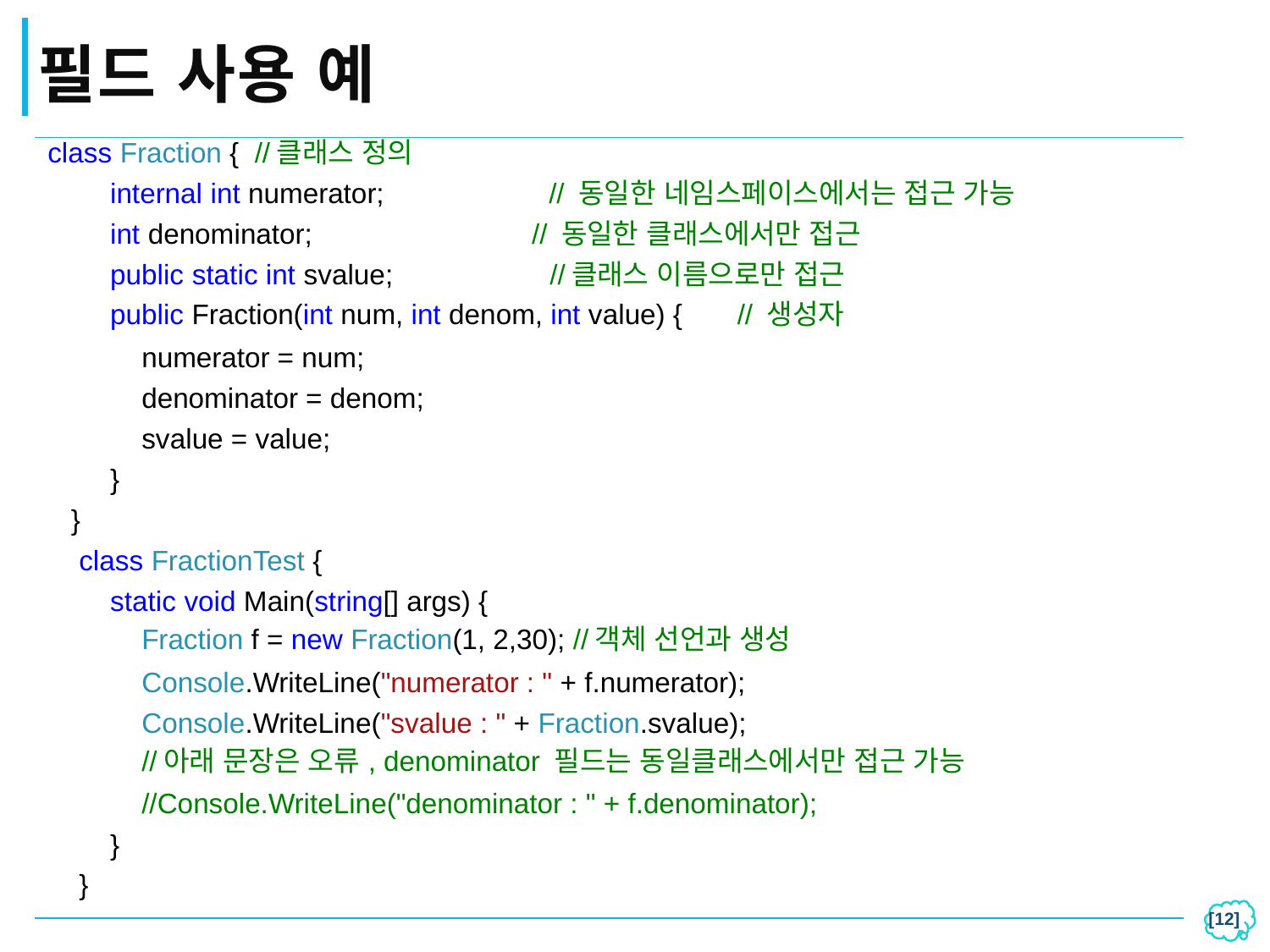

# 필드 사용 예
| class Fraction { //클래스 정의 internal int numerator; // 동일한 네임스페이스에서는 접근 가능 int denominator; // 동일한 클래스에서만 접근 public static int svalue; //클래스 이름으로만 접근 public Fraction(int num, int denom, int value) { // 생성자 numerator = num; denominator = denom; svalue = value; } } class FractionTest { static void Main(string[] args) { Fraction f = new Fraction(1, 2,30); //객체 선언과 생성 Console.WriteLine("numerator : " + f.numerator); Console.WriteLine("svalue : " + Fraction.svalue); //아래 문장은 오류, denominator 필드는 동일클래스에서만 접근 가능 //Console.WriteLine("denominator : " + f.denominator); } } |
| --- |
[12]